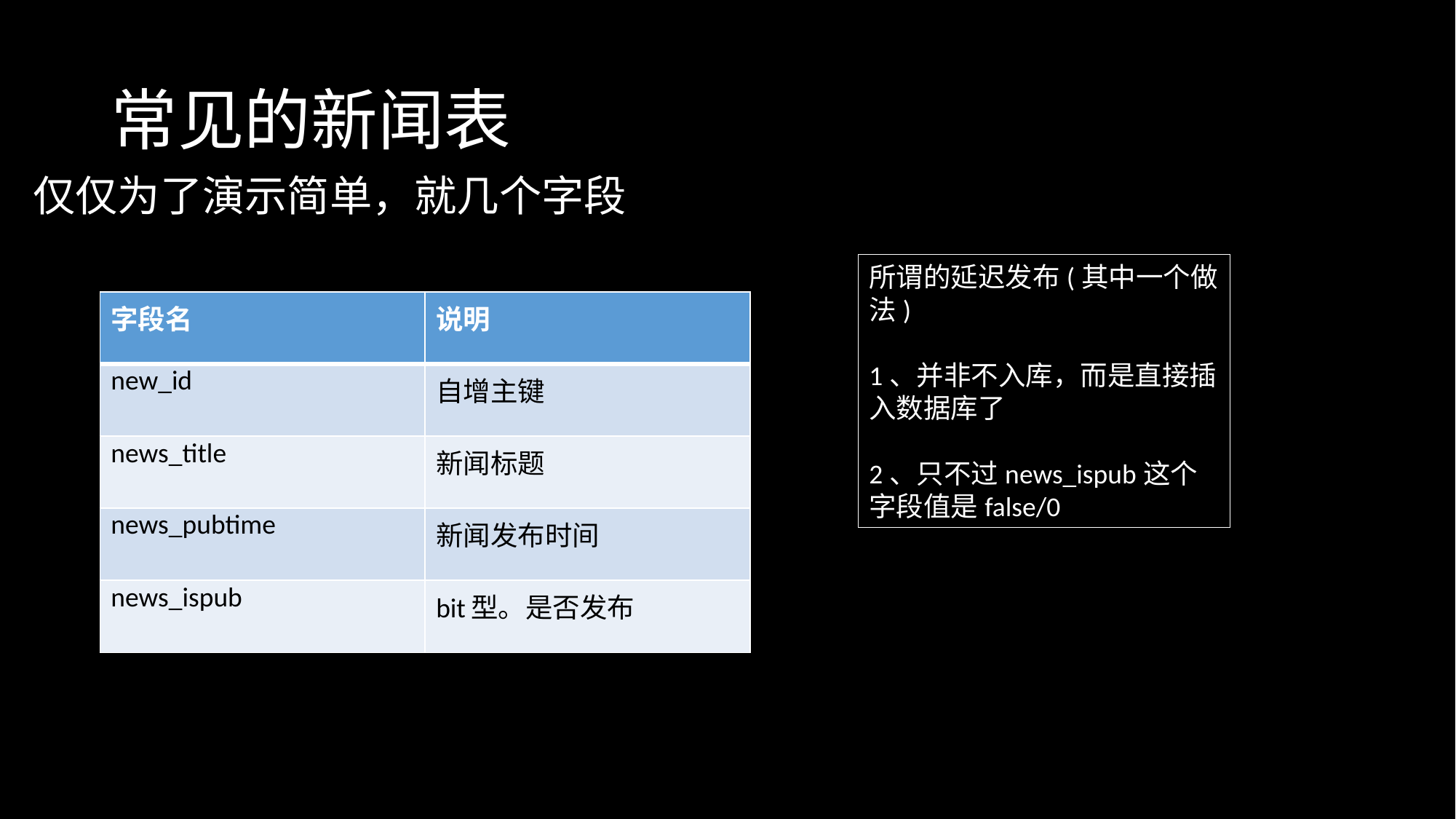

# 常见的新闻表
仅仅为了演示简单，就几个字段
所谓的延迟发布(其中一个做法)

1、并非不入库，而是直接插入数据库了

2、只不过news_ispub这个字段值是false/0
| 字段名 | 说明 |
| --- | --- |
| new\_id | 自增主键 |
| news\_title | 新闻标题 |
| news\_pubtime | 新闻发布时间 |
| news\_ispub | bit型。是否发布 |